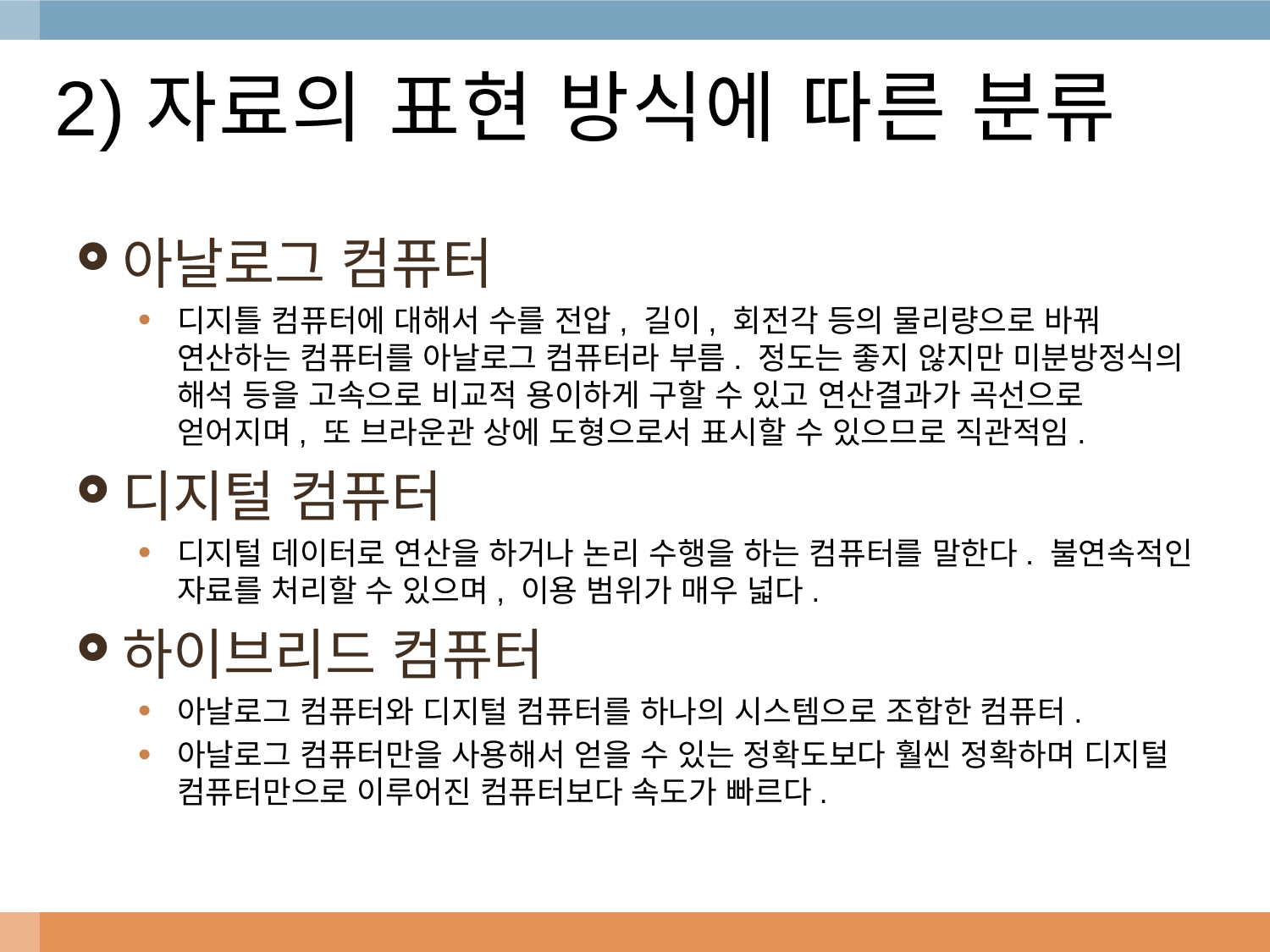

# 2)자료의 표현 방식에 따른 분류
아날로그 컴퓨터
디지틀 컴퓨터에 대해서 수를 전압, 길이, 회전각 등의 물리량으로 바꿔 연산하는 컴퓨터를 아날로그 컴퓨터라 부름. 정도는 좋지 않지만 미분방정식의 해석 등을 고속으로 비교적 용이하게 구할 수 있고 연산결과가 곡선으로 얻어지며, 또 브라운관 상에 도형으로서 표시할 수 있으므로 직관적임.
디지털 컴퓨터
디지털 데이터로 연산을 하거나 논리 수행을 하는 컴퓨터를 말한다. 불연속적인 자료를 처리할 수 있으며, 이용 범위가 매우 넓다.
하이브리드 컴퓨터
아날로그 컴퓨터와 디지털 컴퓨터를 하나의 시스템으로 조합한 컴퓨터.
아날로그 컴퓨터만을 사용해서 얻을 수 있는 정확도보다 훨씬 정확하며 디지털 컴퓨터만으로 이루어진 컴퓨터보다 속도가 빠르다.